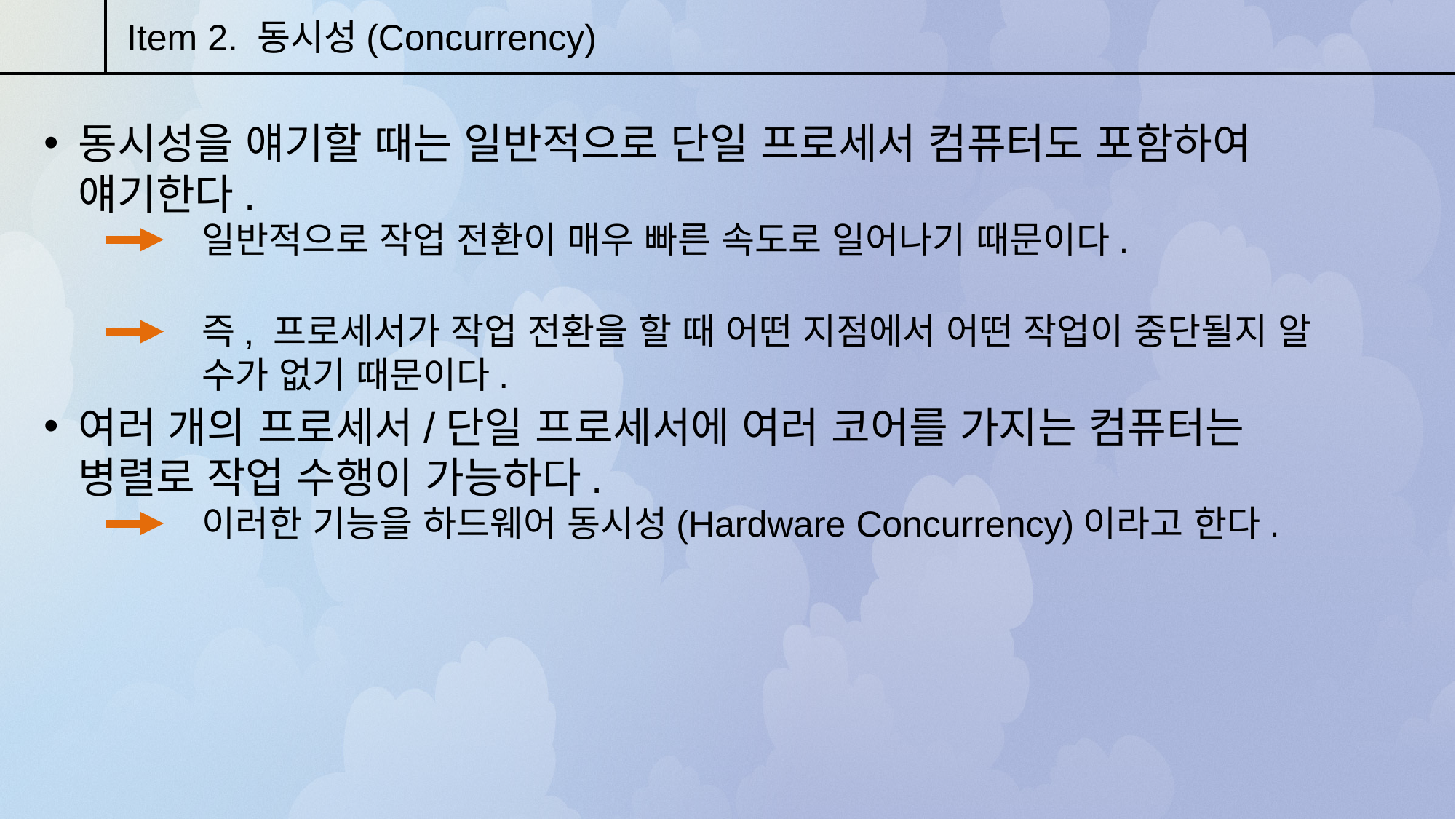

Item 2. 동시성(Concurrency)
동시성을 얘기할 때는 일반적으로 단일 프로세서 컴퓨터도 포함하여 얘기한다.
일반적으로 작업 전환이 매우 빠른 속도로 일어나기 때문이다.
즉, 프로세서가 작업 전환을 할 때 어떤 지점에서 어떤 작업이 중단될지 알 수가 없기 때문이다.
여러 개의 프로세서/단일 프로세서에 여러 코어를 가지는 컴퓨터는 병렬로 작업 수행이 가능하다.
이러한 기능을 하드웨어 동시성(Hardware Concurrency)이라고 한다.